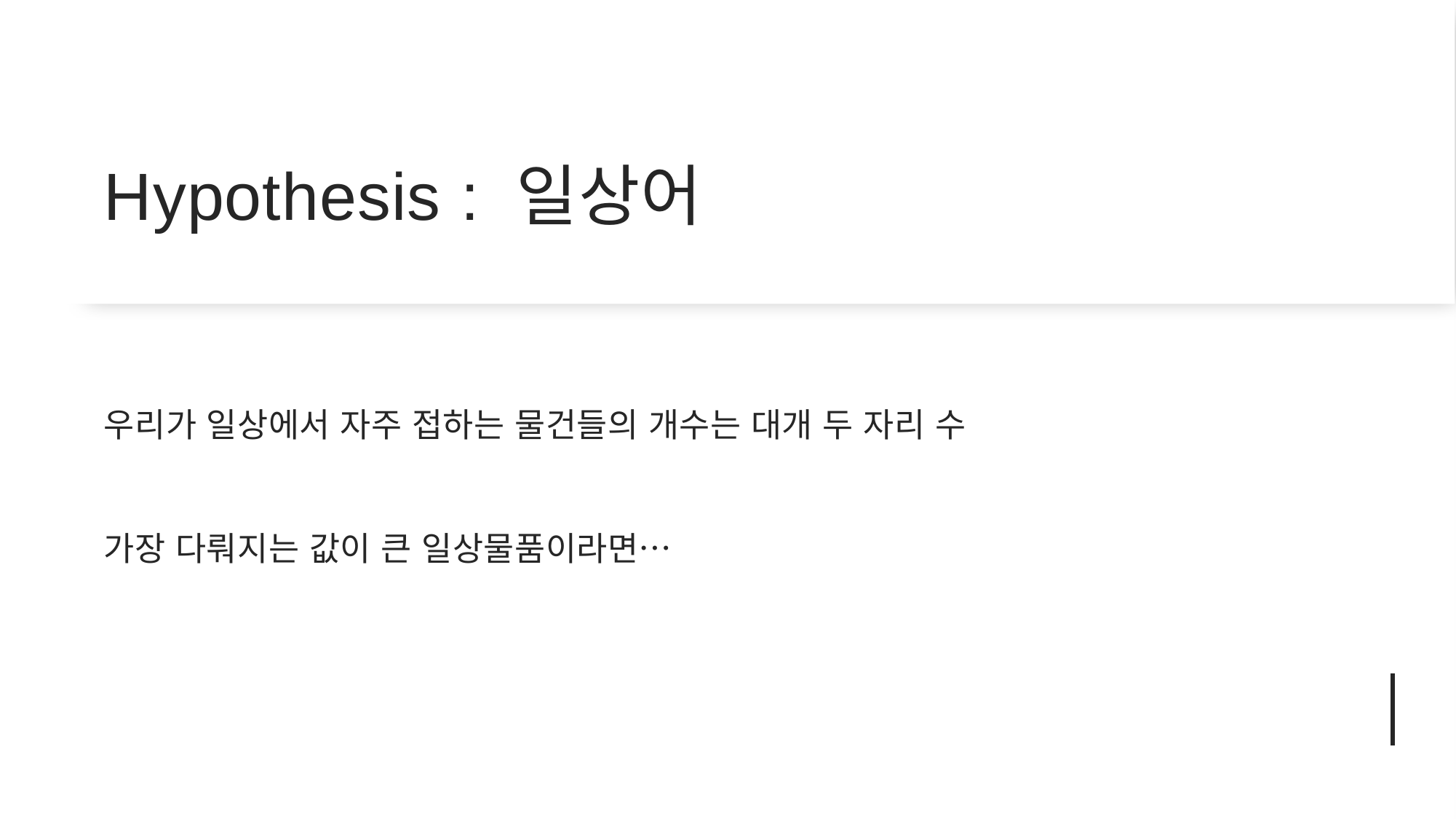

# Hypothesis : 일상어

우리가 일상에서 자주 접하는 물건들의 개수는 대개 두 자리 수

가장 다뤄지는 값이 큰 일상물품이라면…